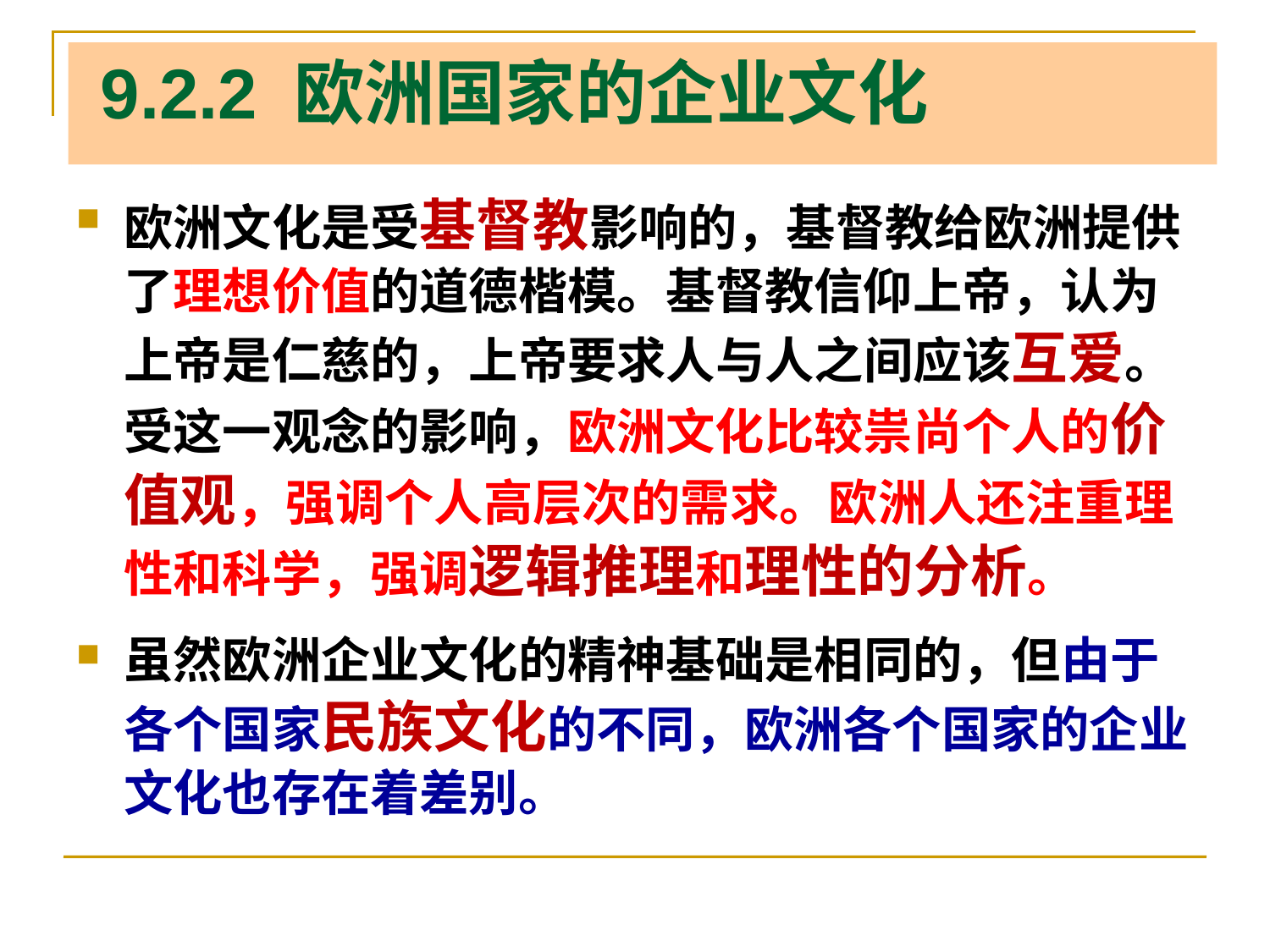

# 9.2.2 欧洲国家的企业文化
欧洲文化是受基督教影响的，基督教给欧洲提供了理想价值的道德楷模。基督教信仰上帝，认为上帝是仁慈的，上帝要求人与人之间应该互爱。受这一观念的影响，欧洲文化比较祟尚个人的价值观，强调个人高层次的需求。欧洲人还注重理性和科学，强调逻辑推理和理性的分析。
虽然欧洲企业文化的精神基础是相同的，但由于各个国家民族文化的不同，欧洲各个国家的企业文化也存在着差别。

13